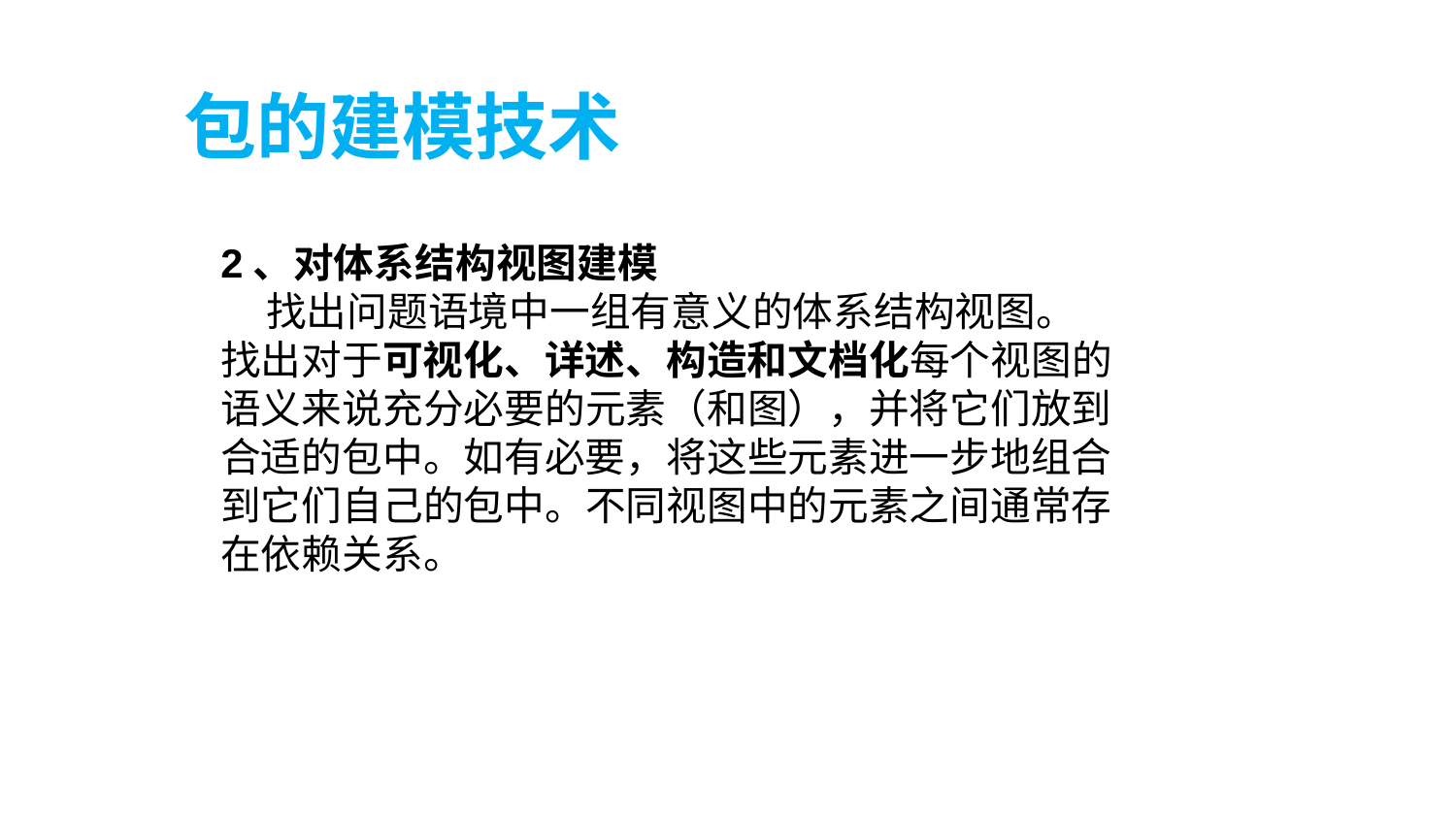

包的建模技术

2、对体系结构视图建模
    找出问题语境中一组有意义的体系结构视图。
找出对于可视化、详述、构造和文档化每个视图的语义来说充分必要的元素（和图），并将它们放到合适的包中。如有必要，将这些元素进一步地组合到它们自己的包中。不同视图中的元素之间通常存在依赖关系。